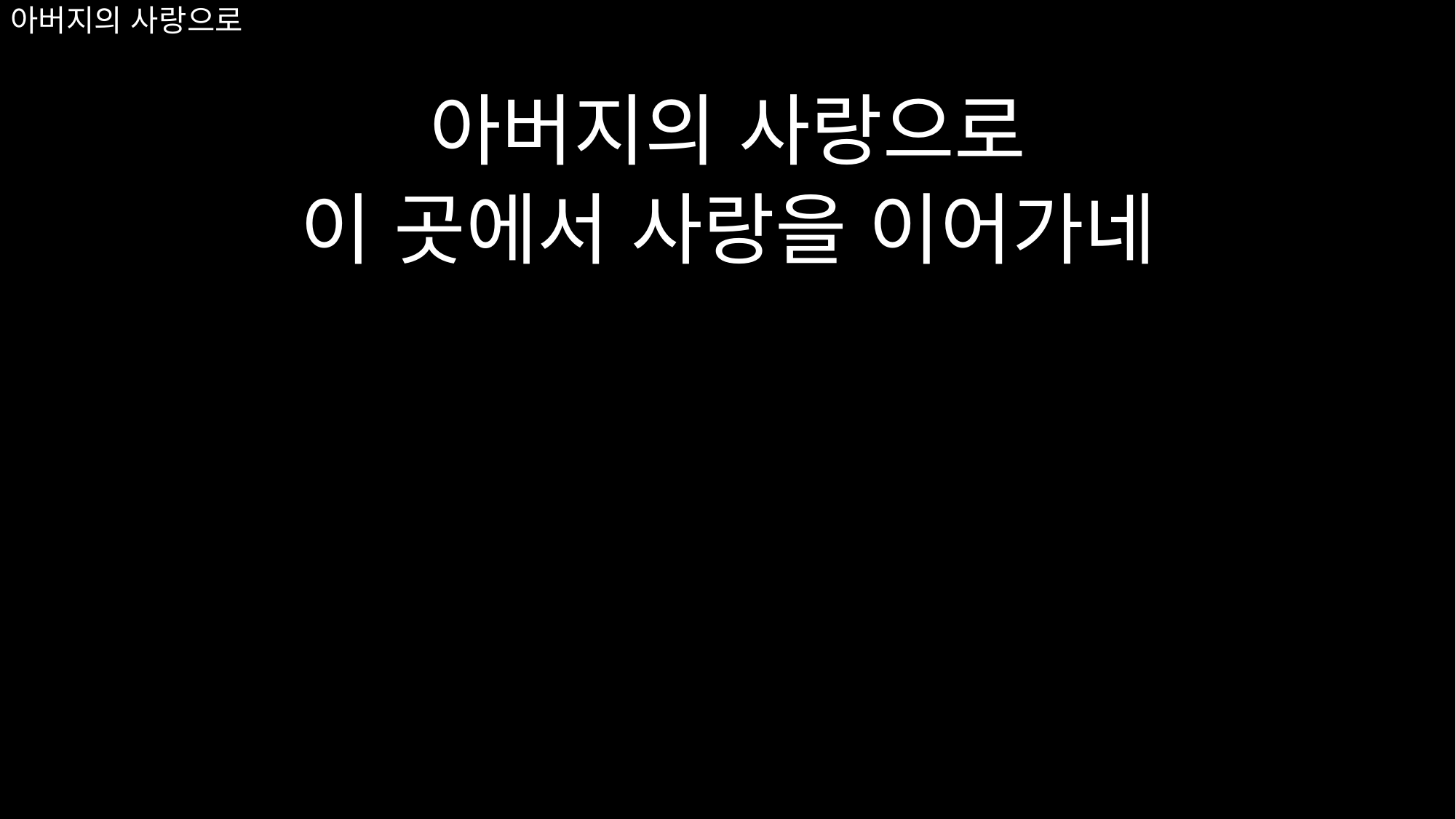

아버지의 사랑으로
이 곳에서 사랑을 이어가네

# 아버지의 사랑으로